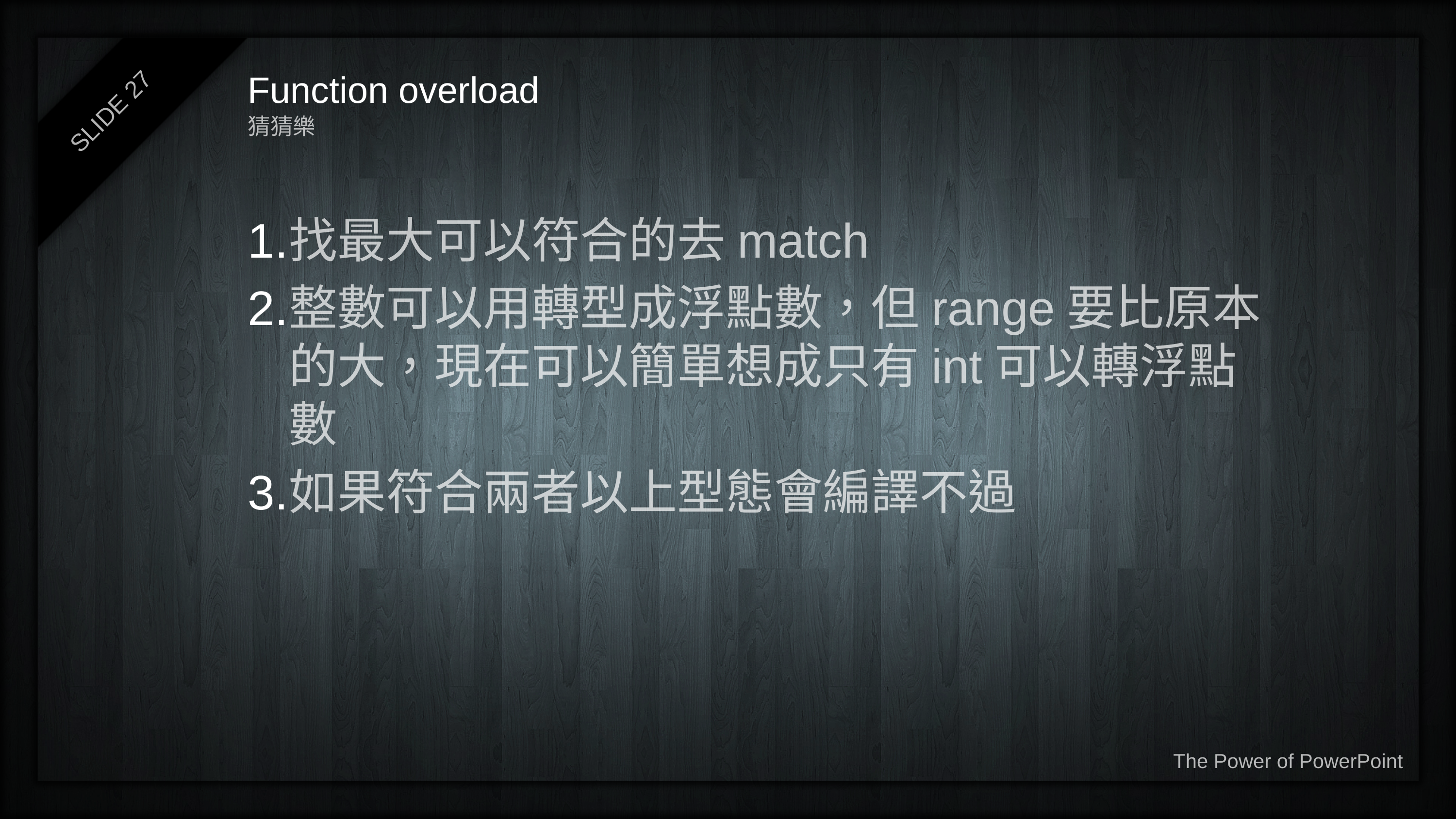

# Function overload
SLIDE 27
猜猜樂
找最大可以符合的去match
整數可以用轉型成浮點數，但range要比原本的大，現在可以簡單想成只有int可以轉浮點數
如果符合兩者以上型態會編譯不過